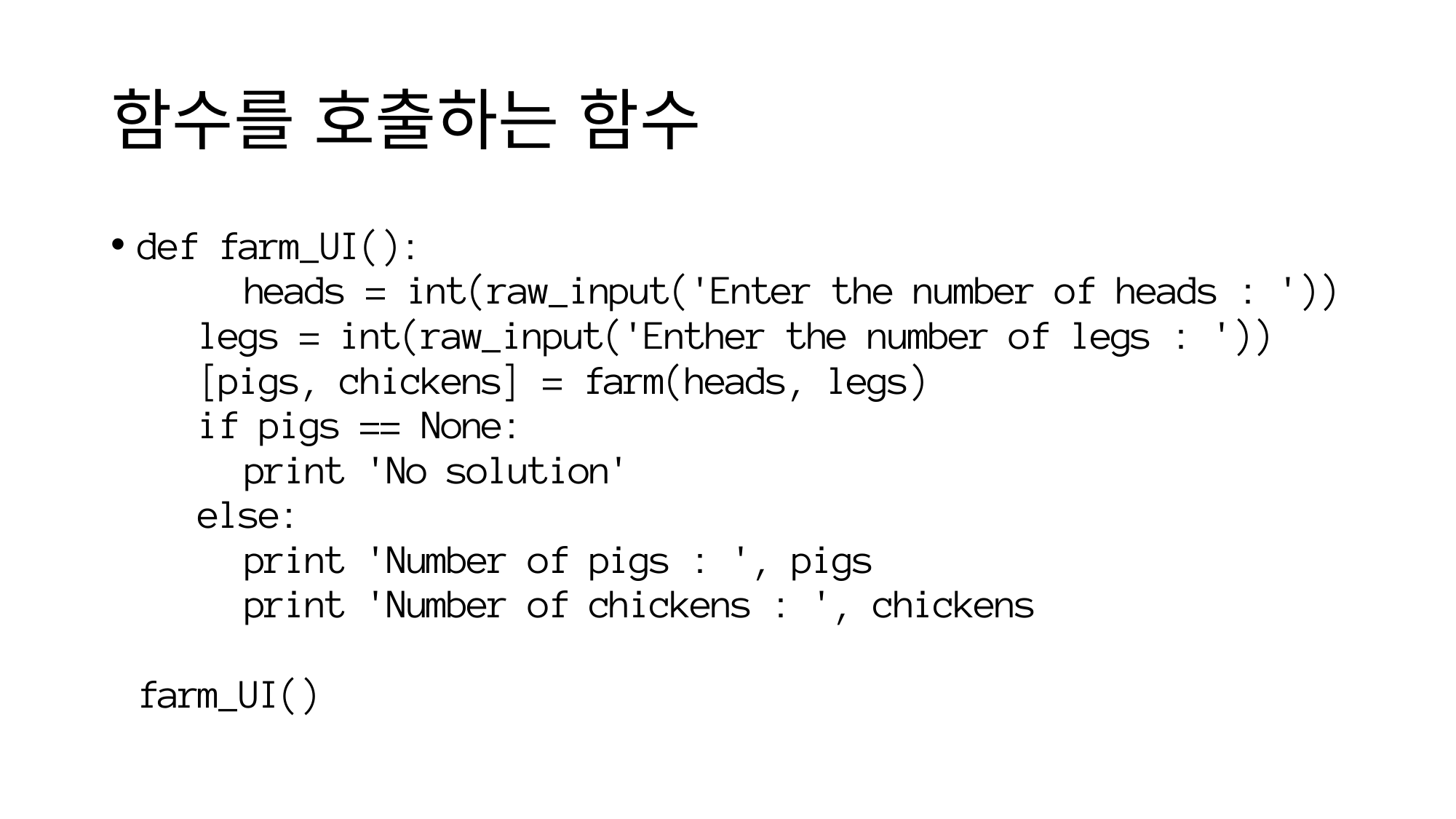

# 함수를 호출하는 함수
def farm_UI():
	heads = int(raw_input('Enter the number of heads : '))
   legs = int(raw_input('Enther the number of legs : '))
   [pigs, chickens] = farm(heads, legs)
   if pigs == None:
		print 'No solution'
   else:
		print 'Number of pigs : ', pigs
		print 'Number of chickens : ', chickens
farm_UI()